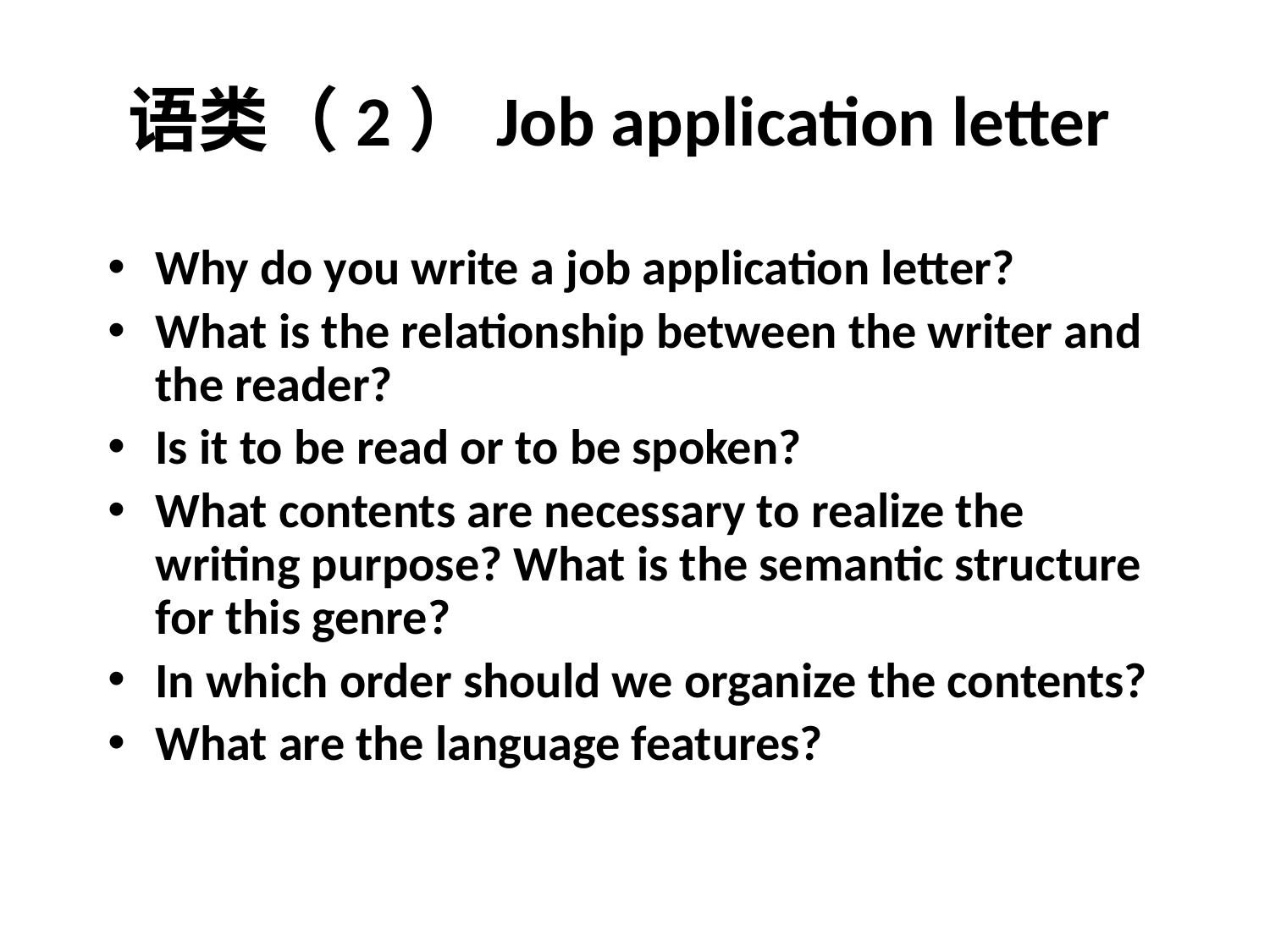

# 语类（2）Job application letter
Why do you write a job application letter?
What is the relationship between the writer and the reader?
Is it to be read or to be spoken?
What contents are necessary to realize the writing purpose? What is the semantic structure for this genre?
In which order should we organize the contents?
What are the language features?